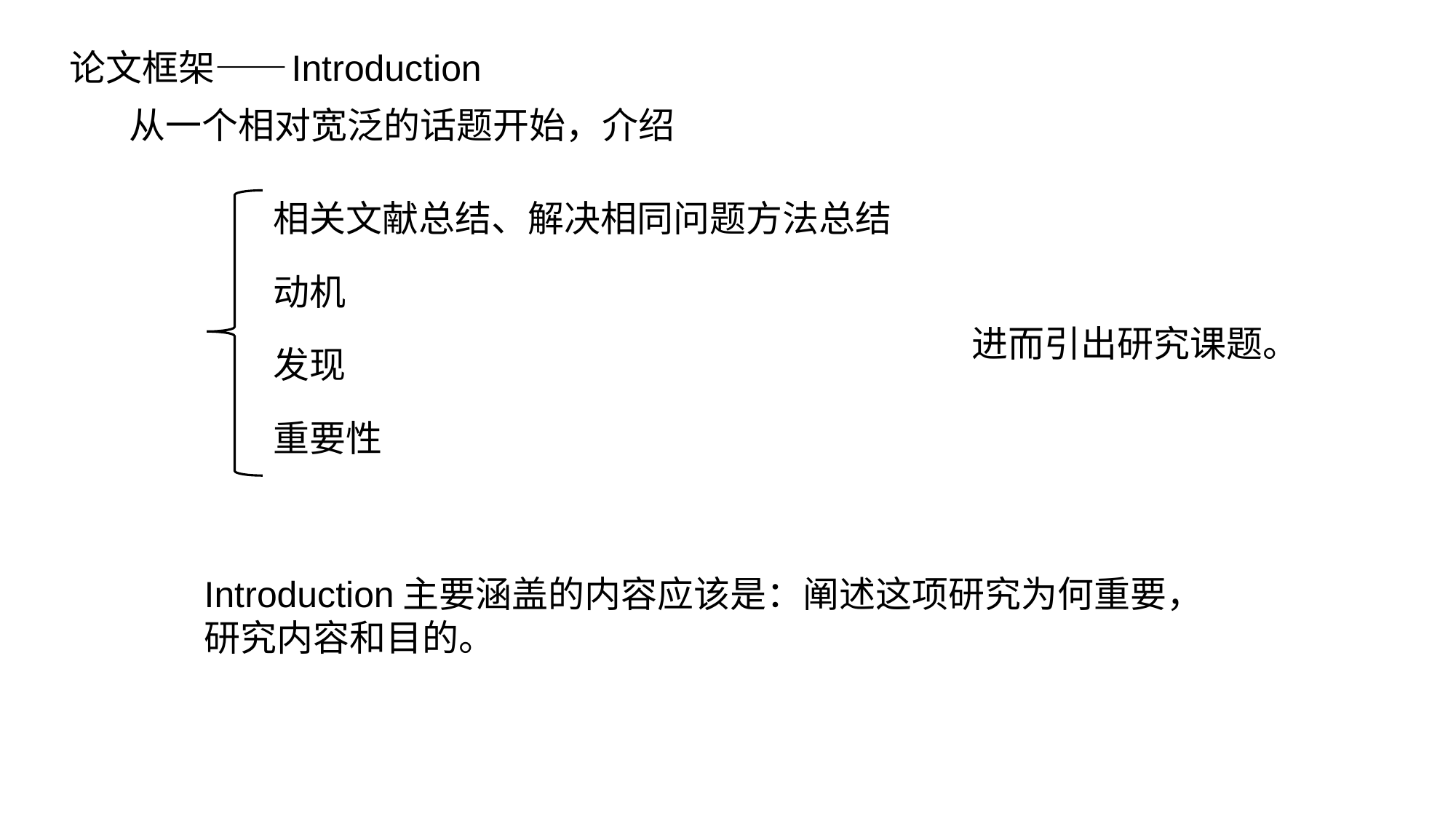

Introduction
论文框架——
从一个相对宽泛的话题开始，介绍

相关文献总结、解决相同问题方法总结
动机
进而引出研究课题。
发现
重要性
Introduction主要涵盖的内容应该是：阐述这项研究为何重要，研究内容和目的。